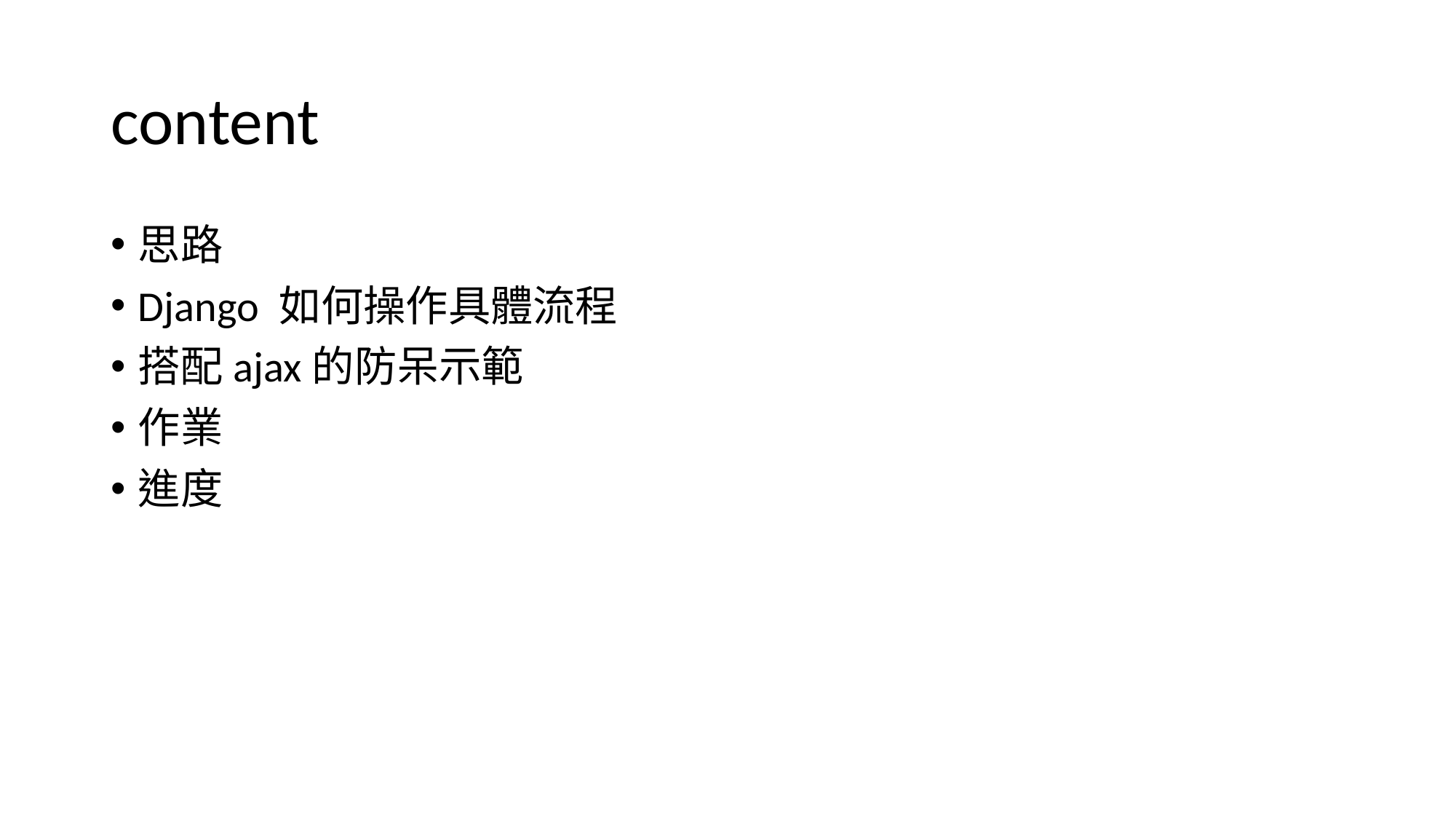

# content
思路
Django 如何操作具體流程
搭配ajax的防呆示範
作業
進度